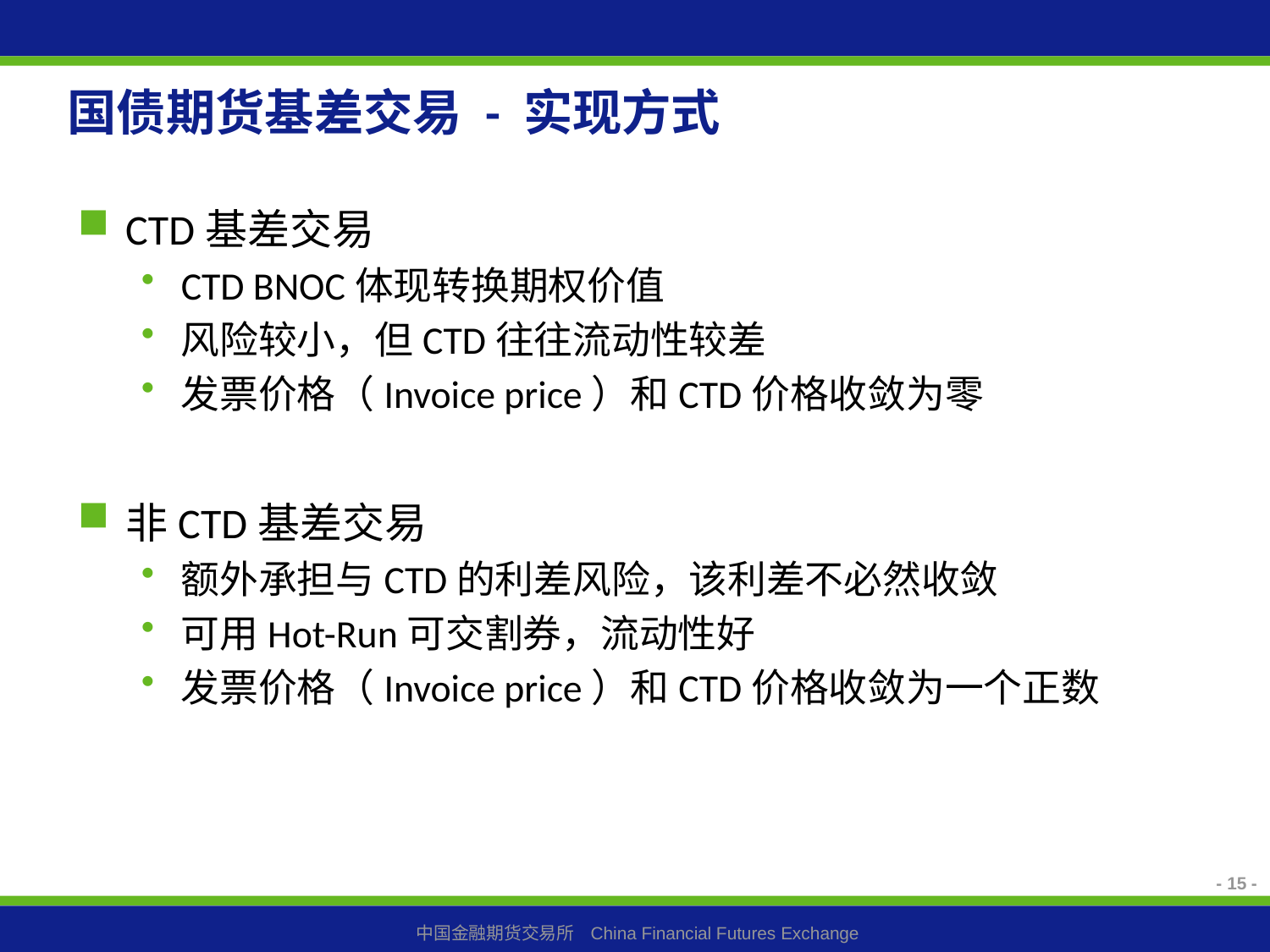

# 国债期货基差交易 - 实现方式
CTD基差交易
CTD BNOC体现转换期权价值
风险较小，但CTD往往流动性较差
发票价格（Invoice price）和CTD价格收敛为零

非CTD基差交易
额外承担与CTD的利差风险，该利差不必然收敛
可用Hot-Run可交割券，流动性好
发票价格（Invoice price）和CTD价格收敛为一个正数

- 15 -